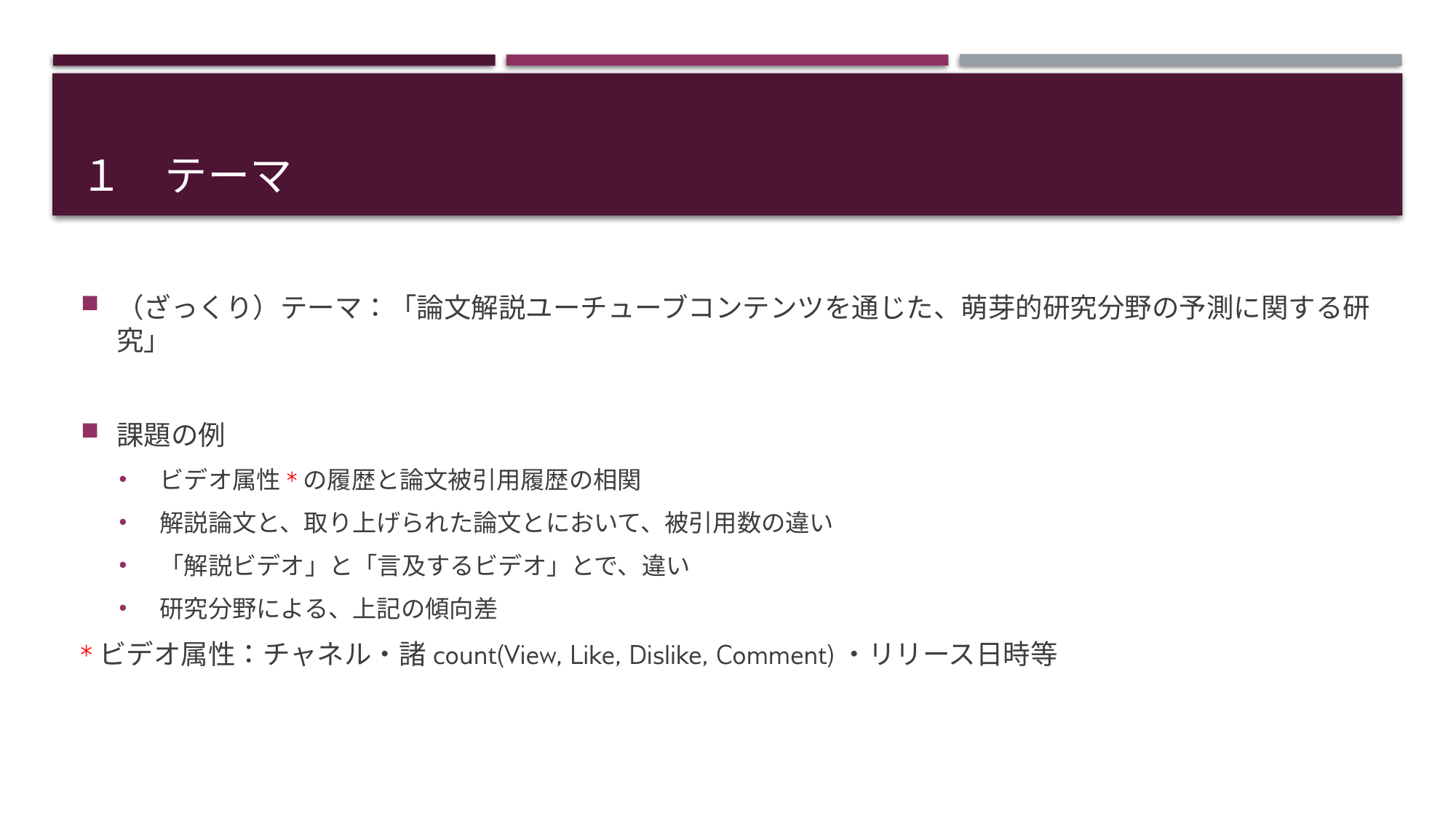

# １　テーマ
（ざっくり）テーマ：「論文解説ユーチューブコンテンツを通じた、萌芽的研究分野の予測に関する研究」

課題の例
ビデオ属性*の履歴と論文被引用履歴の相関
解説論文と、取り上げられた論文とにおいて、被引用数の違い
「解説ビデオ」と「言及するビデオ」とで、違い
研究分野による、上記の傾向差
*ビデオ属性：チャネル・諸count(View, Like, Dislike, Comment)・リリース日時等